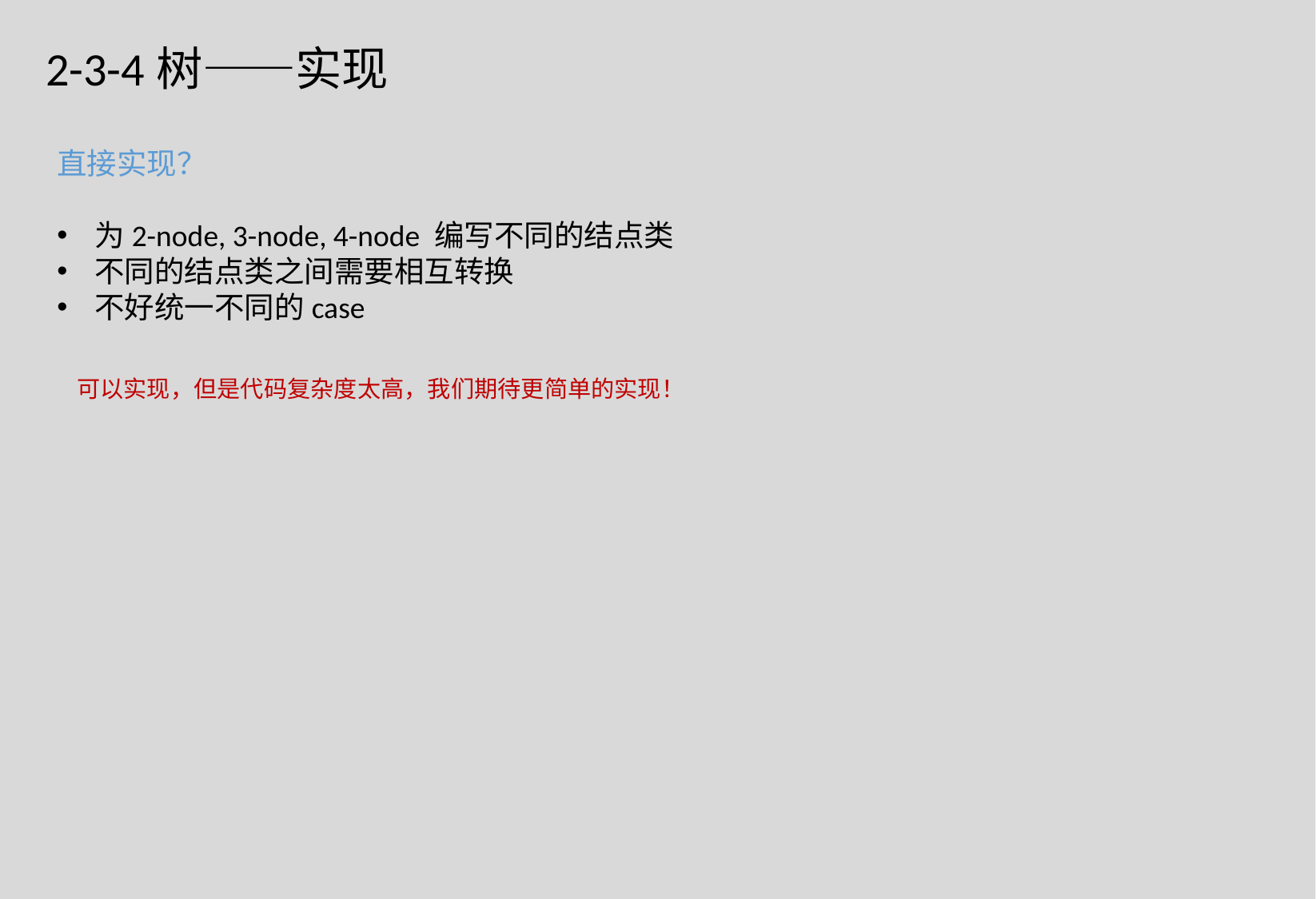

2-3-4树——实现
直接实现？

为2-node, 3-node, 4-node 编写不同的结点类
不同的结点类之间需要相互转换
不好统一不同的case

可以实现，但是代码复杂度太高，我们期待更简单的实现！